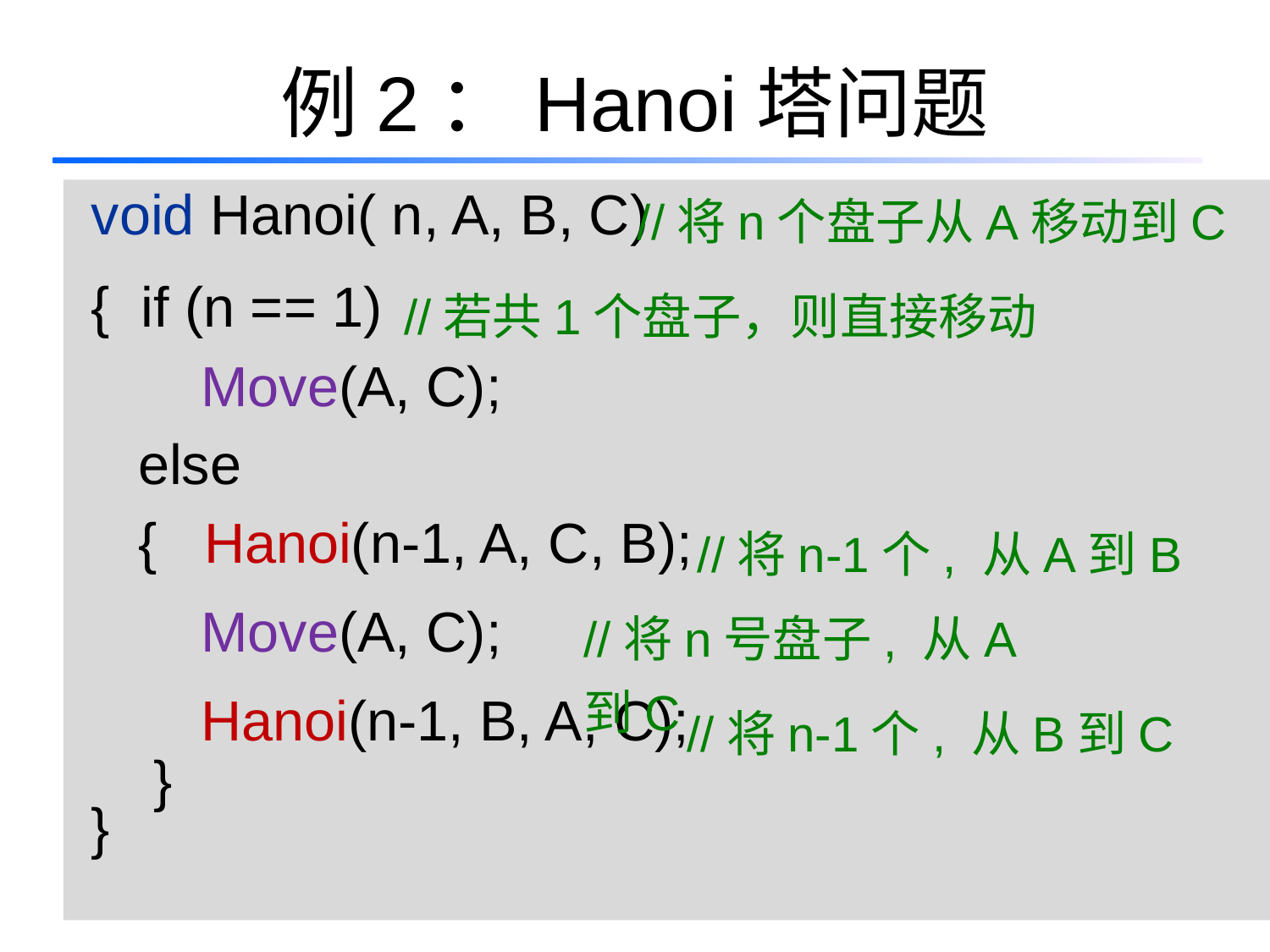

# 例2：Hanoi塔问题

//将n个盘子从A移动到C
void Hanoi( n, A, B, C)
{  if (n == 1)
       Move(A, C);
   else
   {   Hanoi(n-1, A, C, B);
       Move(A, C);
       Hanoi(n-1, B, A, C);
    }
}

//若共1个盘子，则直接移动
//将n-1个, 从A到B
//将n号盘子, 从A到C
//将n-1个, 从B到C